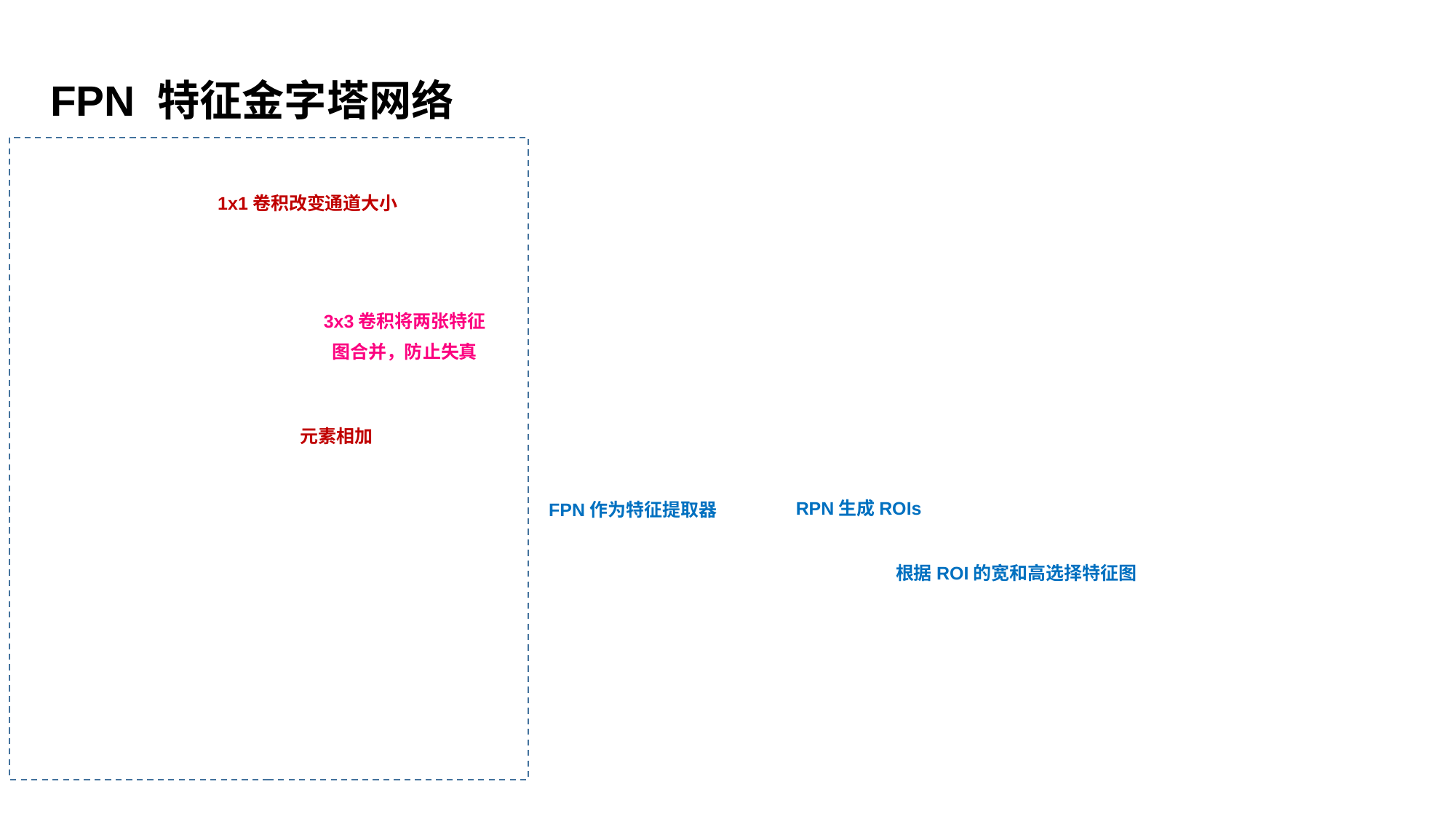

FPN 特征金字塔网络

1x1卷积改变通道大小
3x3卷积将两张特征图合并，防止失真
元素相加
RPN生成ROIs
FPN作为特征提取器
根据ROI的宽和高选择特征图